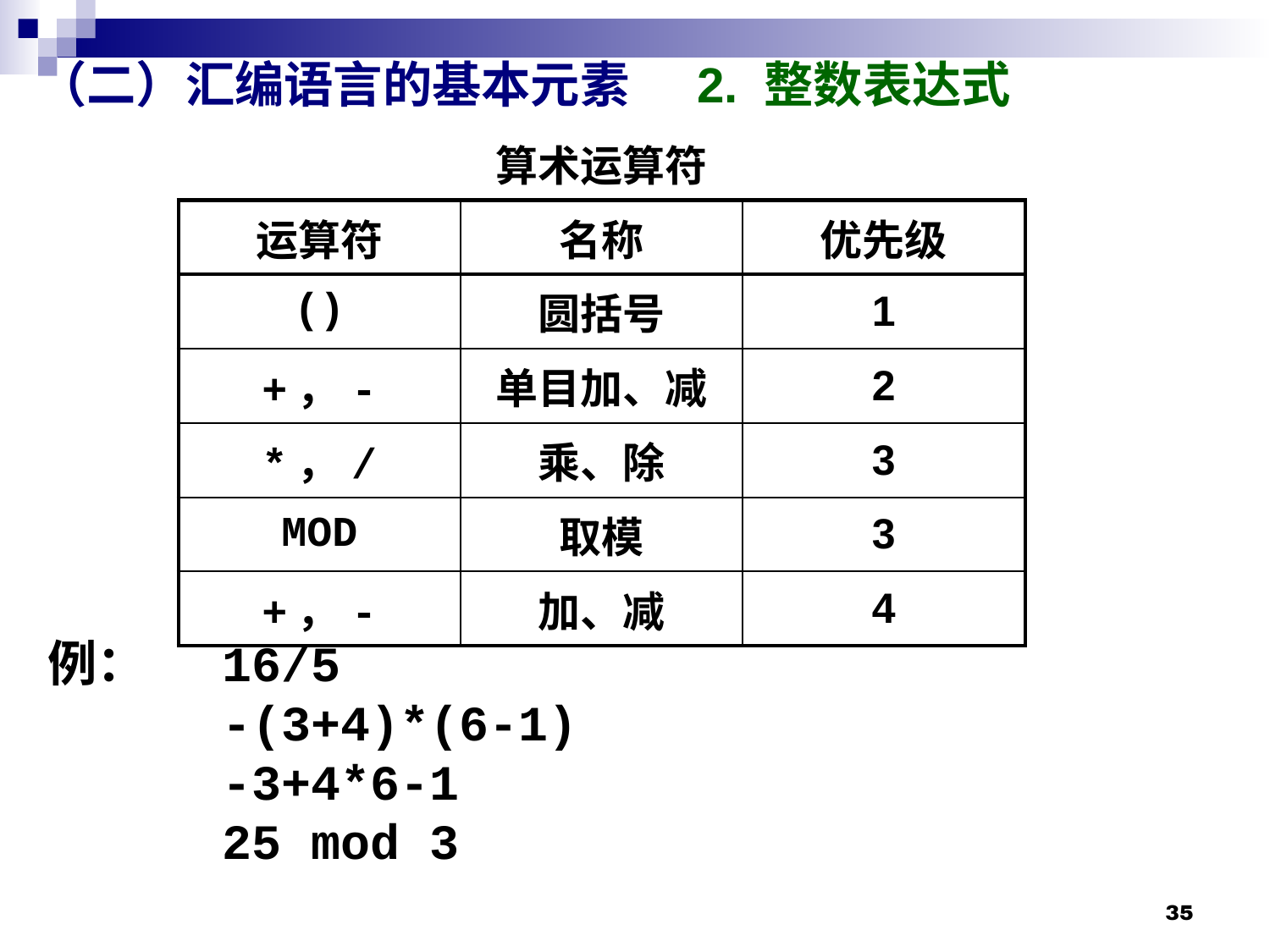

# （二）汇编语言的基本元素     2. 整数表达式
| 算术运算符 |  |  |
| --- | --- | --- |
| 运算符 | 名称 | 优先级 |
| () | 圆括号 | 1 |
| +，- | 单目加、减 | 2 |
| \*，/ | 乘、除 | 3 |
| MOD | 取模 | 3 |
| +，- | 加、减 | 4 |
例：	16/5
	-(3+4)*(6-1)
	-3+4*6-1
	25 mod 3
35